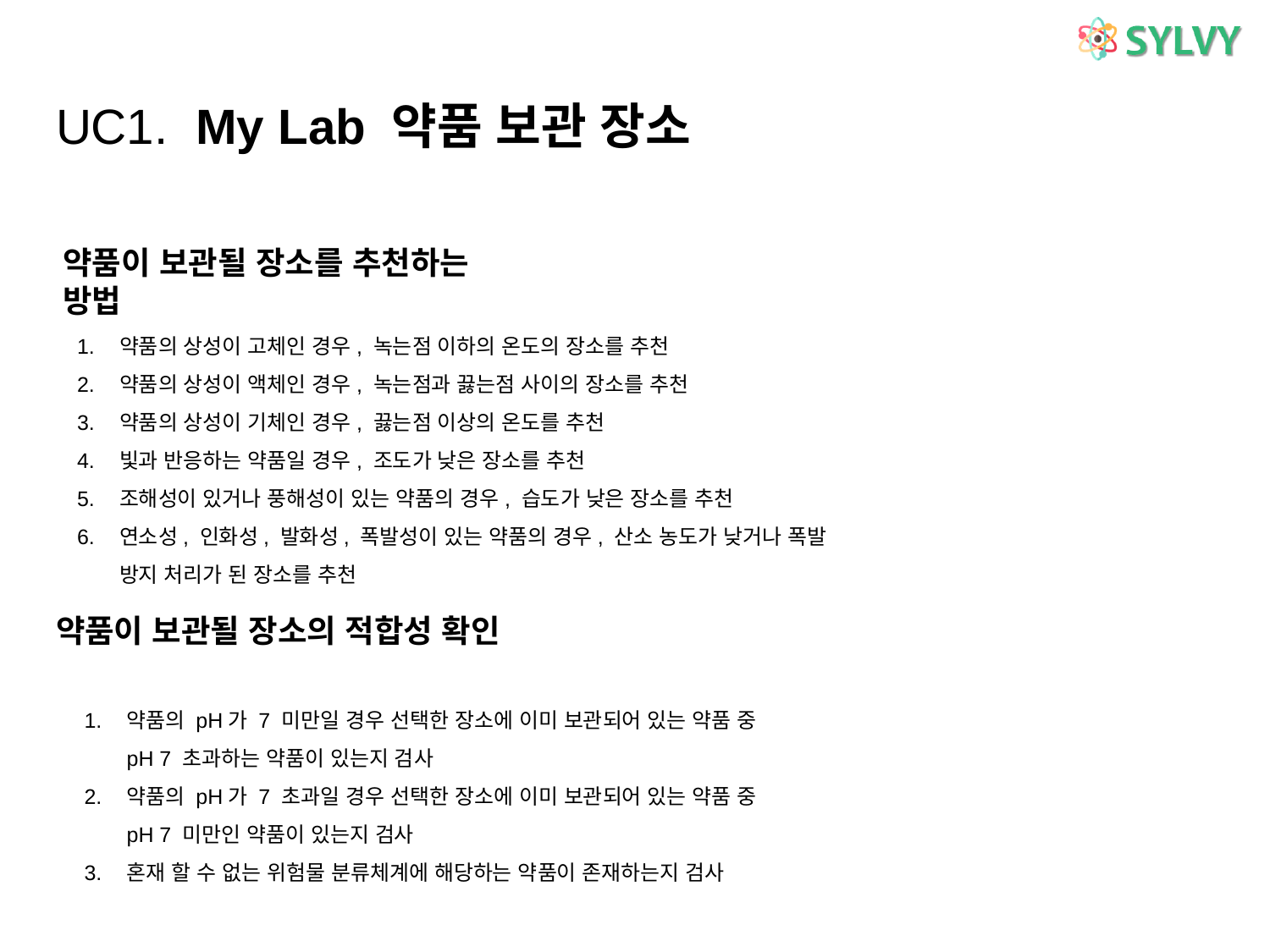

# UC1.  My Lab 약품 보관 장소

약품이 보관될 장소를 추천하는 방법
약품의 상성이 고체인 경우, 녹는점 이하의 온도의 장소를 추천
약품의 상성이 액체인 경우, 녹는점과 끓는점 사이의 장소를 추천
약품의 상성이 기체인 경우, 끓는점 이상의 온도를 추천
빛과 반응하는 약품일 경우, 조도가 낮은 장소를 추천
조해성이 있거나 풍해성이 있는 약품의 경우, 습도가 낮은 장소를 추천
연소성, 인화성, 발화성, 폭발성이 있는 약품의 경우, 산소 농도가 낮거나 폭발 방지 처리가 된 장소를 추천
약품이 보관될 장소의 적합성 확인
약품의 pH가 7 미만일 경우 선택한 장소에 이미 보관되어 있는 약품 중 pH 7 초과하는 약품이 있는지 검사
약품의 pH가 7 초과일 경우 선택한 장소에 이미 보관되어 있는 약품 중 pH 7 미만인 약품이 있는지 검사
혼재 할 수 없는 위험물 분류체계에 해당하는 약품이 존재하는지 검사